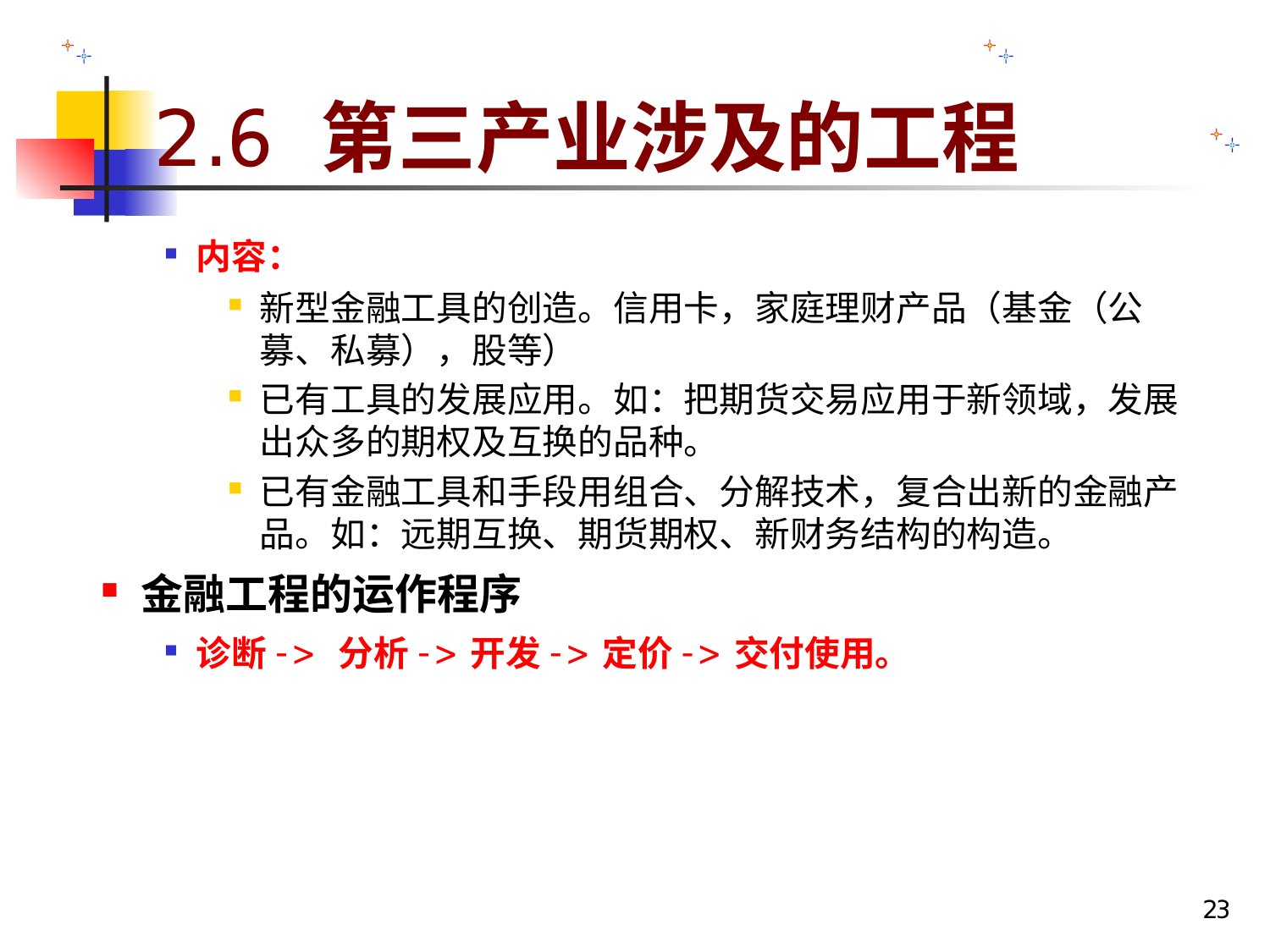

# 2.6 第三产业涉及的工程
内容：
新型金融工具的创造。信用卡，家庭理财产品（基金（公募、私募），股等）
已有工具的发展应用。如：把期货交易应用于新领域，发展出众多的期权及互换的品种。
已有金融工具和手段用组合、分解技术，复合出新的金融产品。如：远期互换、期货期权、新财务结构的构造。
金融工程的运作程序
诊断-> 分析->开发->定价->交付使用。

23